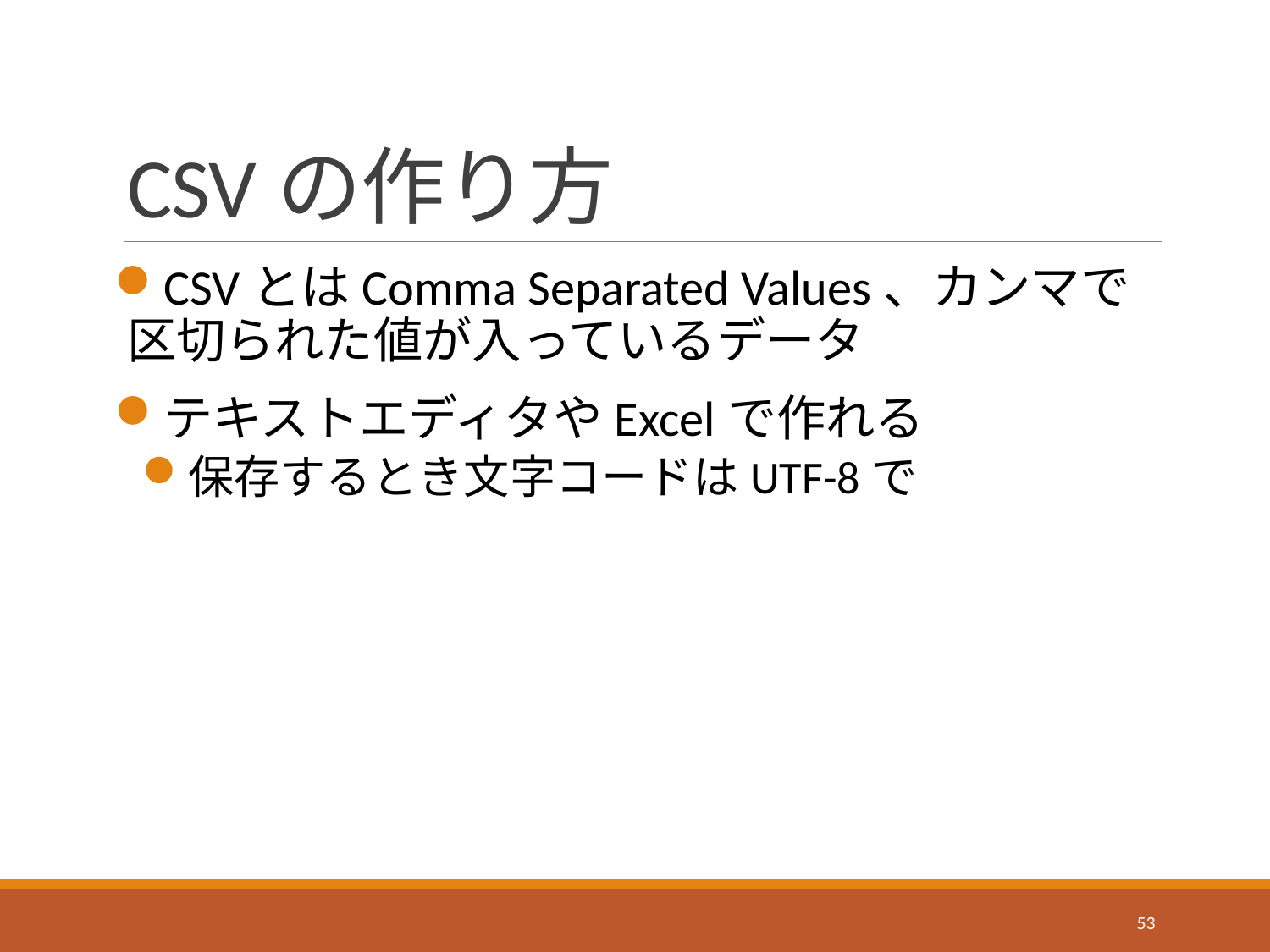

# CSVの作り方
CSVとはComma Separated Values、カンマで区切られた値が入っているデータ
テキストエディタやExcelで作れる
保存するとき文字コードはUTF-8で
53